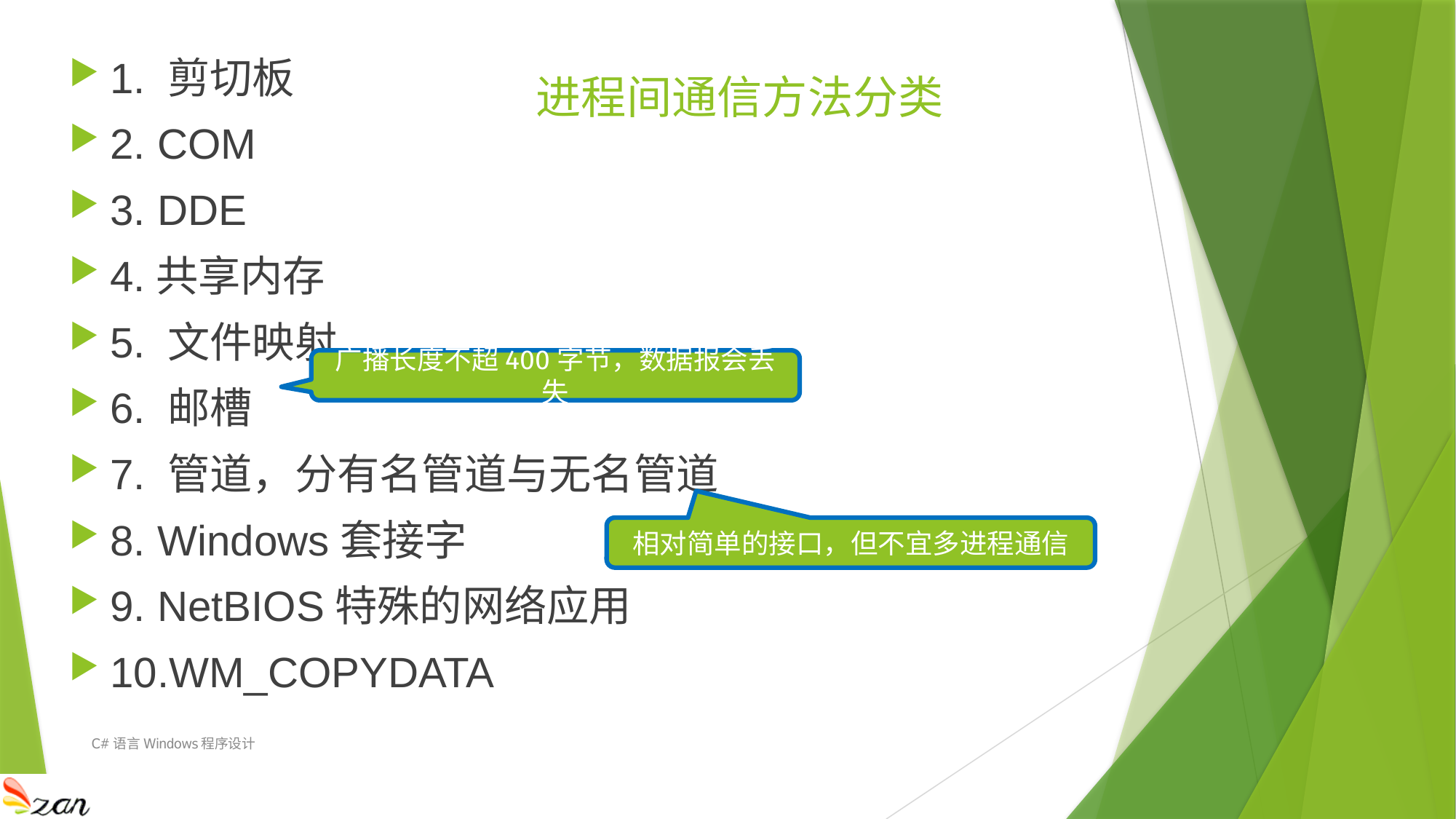

1. 剪切板
2. COM
3. DDE
4.共享内存
5. 文件映射
6. 邮槽
7. 管道，分有名管道与无名管道
8. Windows套接字
9. NetBIOS特殊的网络应用
10.WM_COPYDATA

# 进程间通信方法分类
广播长度不超400字节，数据报会丢失
相对简单的接口，但不宜多进程通信
C#语言Windows程序设计